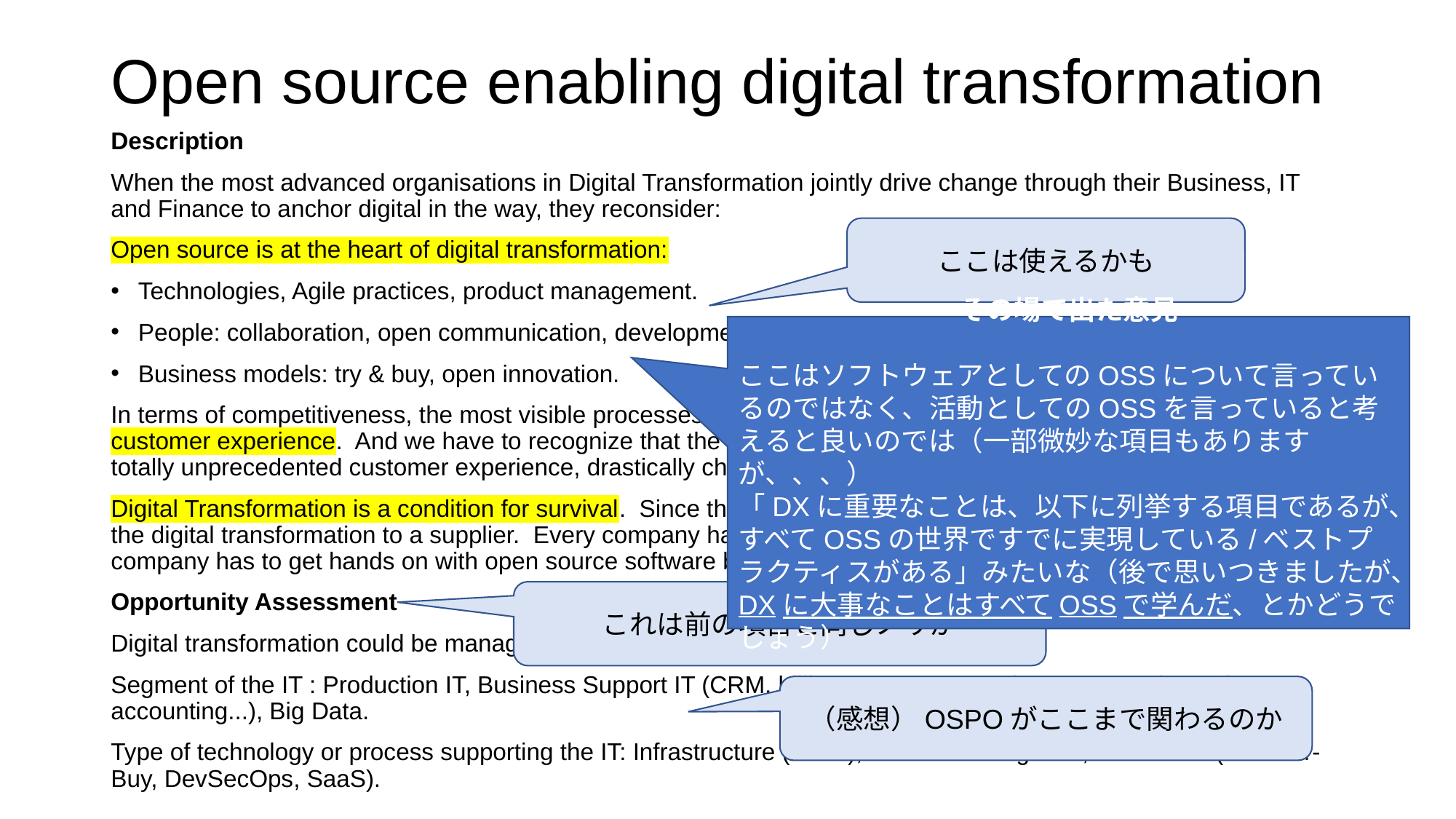

# Open source enabling digital transformation
Description
When the most advanced organisations in Digital Transformation jointly drive change through their Business, IT and Finance to anchor digital in the way, they reconsider:
Open source is at the heart of digital transformation:
Technologies, Agile practices, product management.
People: collaboration, open communication, development/decision cycle.
Business models: try & buy, open innovation.
In terms of competitiveness, the most visible processes are probably the processes that directly impact the customer experience.  And we have to recognize that the big players, as well as start-up companies, by delivering totally unprecedented customer experience, drastically changed customer expectations.
Digital Transformation is a condition for survival.  Since the stakes are so high, a company cannot entirely leave the digital transformation to a supplier.  Every company has to get hands on with its IT, which means that every company has to get hands on with open source software because there is no IT without open source software.
Opportunity Assessment
Digital transformation could be managed by:
Segment of the IT : Production IT, Business Support IT (CRM, billing, procurement…), Support IT (HR, Finance, accounting...), Big Data.
Type of technology or process supporting the IT: Infrastructure (cloud), Artificial Intelligence, Processes (Make-or-Buy, DevSecOps, SaaS).

ここは使えるかも
その場で出た意見
ここはソフトウェアとしてのOSSについて言っているのではなく、活動としてのOSSを言っていると考えると良いのでは（一部微妙な項目もありますが、、、）
「DXに重要なことは、以下に列挙する項目であるが、すべてOSSの世界ですでに実現している/ベストプラクティスがある」みたいな（後で思いつきましたが、DXに大事なことはすべてOSSで学んだ、とかどうでしょう）
これは前の項目と同じノリか
（感想）OSPOがここまで関わるのか